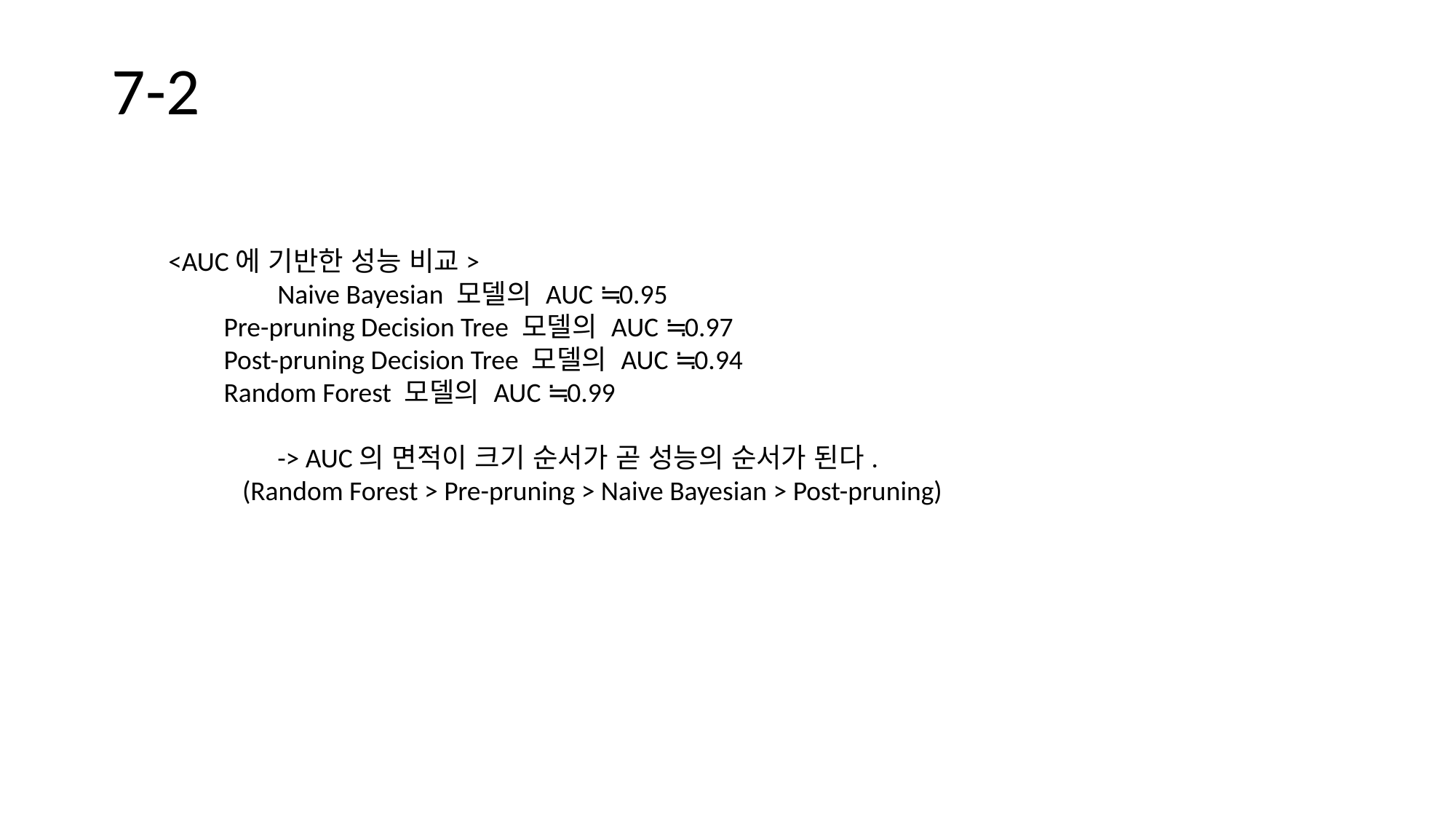

# 7-2
<AUC에 기반한 성능 비교>
	Naive Bayesian 모델의 AUC ≒ 0.95
         Pre-pruning Decision Tree 모델의 AUC ≒ 0.97
         Post-pruning Decision Tree 모델의 AUC ≒ 0.94
         Random Forest 모델의 AUC ≒ 0.99

	-> AUC의 면적이 크기 순서가 곧 성능의 순서가 된다.
            (Random Forest > Pre-pruning > Naive Bayesian > Post-pruning)